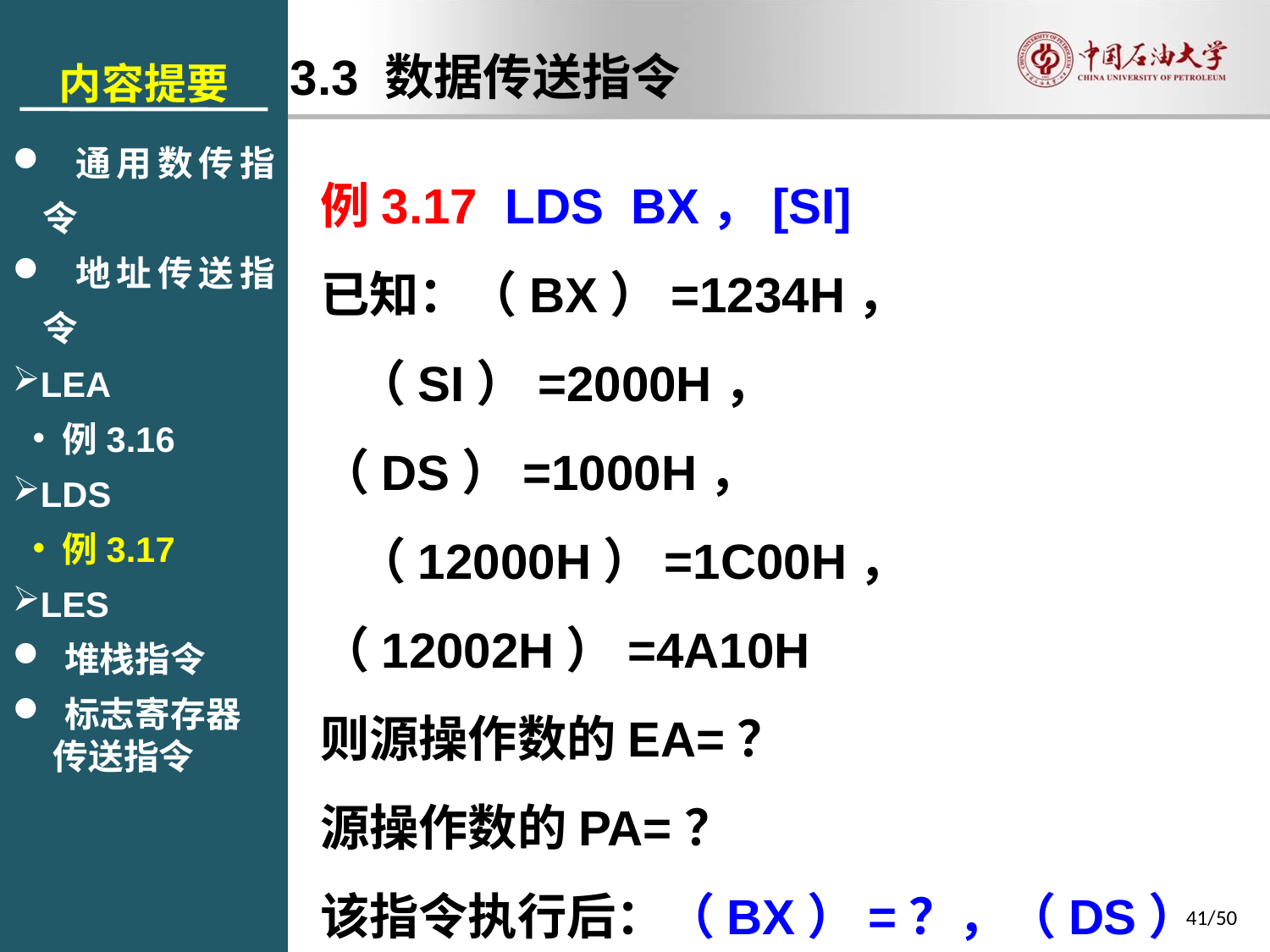

内容提要
 通用数传指令
 地址传送指令
LEA
例3.16
LDS
例3.17
LES
 堆栈指令
 标志寄存器
    传送指令

3.3 数据传送指令
例3.17  LDS  BX，[SI]
已知：（BX）=1234H，（SI）=2000H，
（DS）=1000H，（12000H）=1C00H，
（12002H）=4A10H
则源操作数的EA=？
源操作数的PA=？
该指令执行后：（BX）=？，（DS）=？
41/50